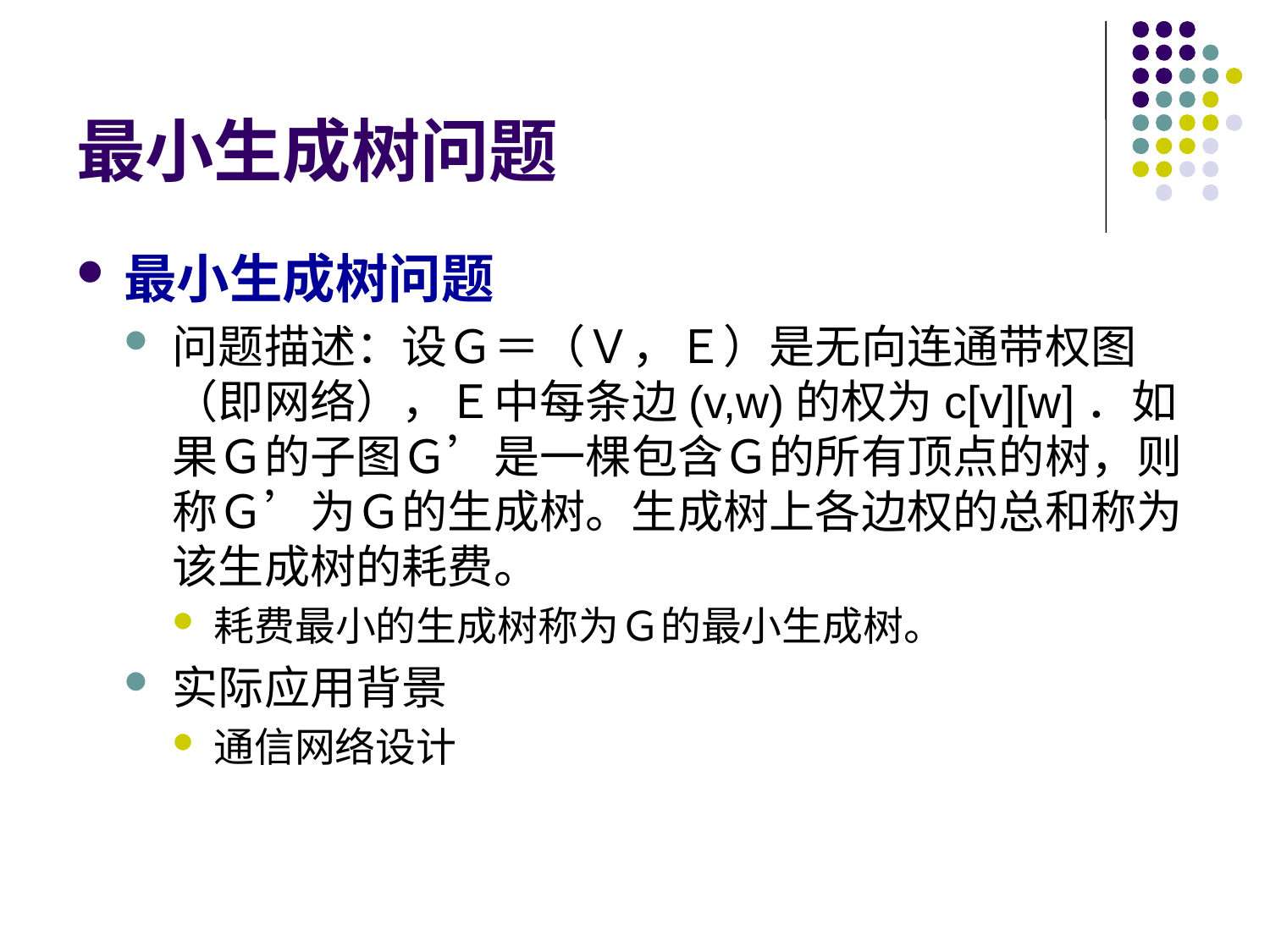

# 最小生成树问题
最小生成树问题
问题描述：设Ｇ＝（Ｖ，Ｅ）是无向连通带权图（即网络），Ｅ中每条边(v,w)的权为c[v][w]．如果Ｇ的子图Ｇ’是一棵包含Ｇ的所有顶点的树，则称Ｇ’为Ｇ的生成树。生成树上各边权的总和称为该生成树的耗费。
耗费最小的生成树称为Ｇ的最小生成树。
实际应用背景
通信网络设计